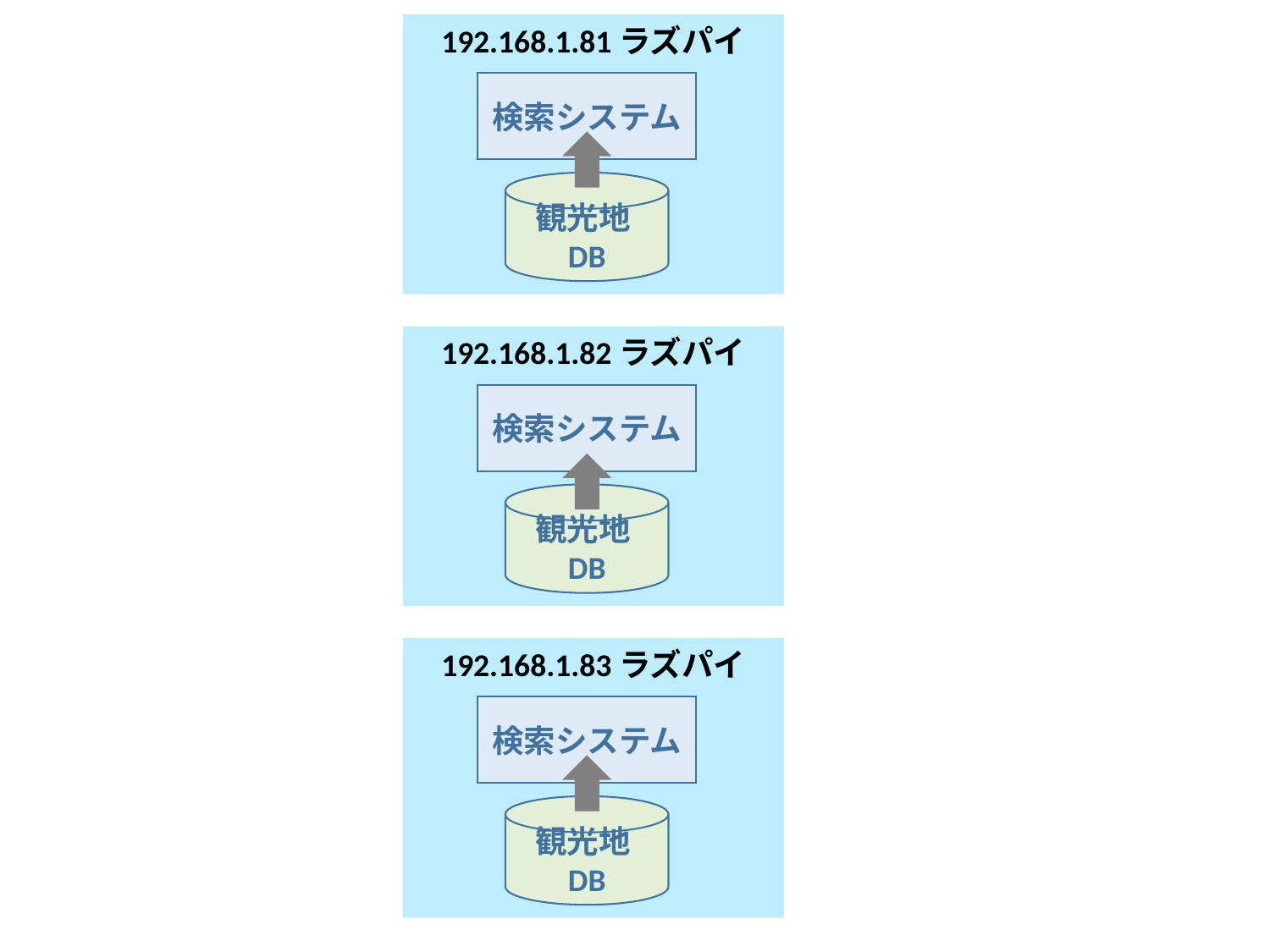

192.168.1.81ラズパイ

検索システム
観光地DB
192.168.1.82ラズパイ

検索システム
観光地DB
192.168.1.83ラズパイ

検索システム
観光地DB